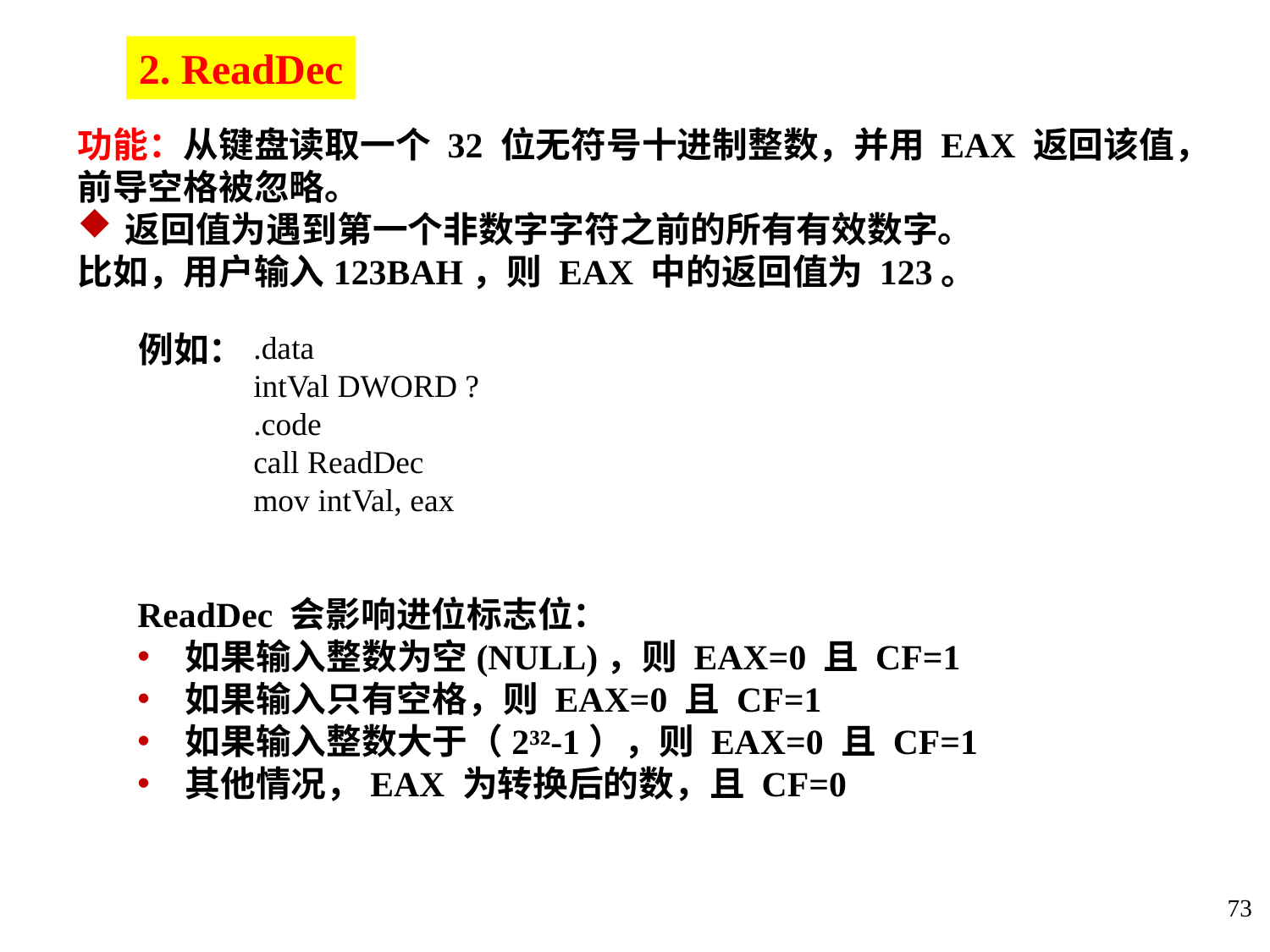

2. ReadDec
功能：从键盘读取一个 32 位无符号十进制整数，并用 EAX 返回该值，前导空格被忽略。
返回值为遇到第一个非数字字符之前的所有有效数字。
比如，用户输入123BAH，则 EAX 中的返回值为 123。
例如：
.data
intVal DWORD ?
.code
call ReadDec
mov intVal, eax
ReadDec 会影响进位标志位：
如果输入整数为空(NULL)，则 EAX=0 且 CF=1
如果输入只有空格，则 EAX=0 且 CF=1
如果输入整数大于（2³²-1），则 EAX=0 且 CF=1
其他情况，EAX 为转换后的数，且 CF=0
73